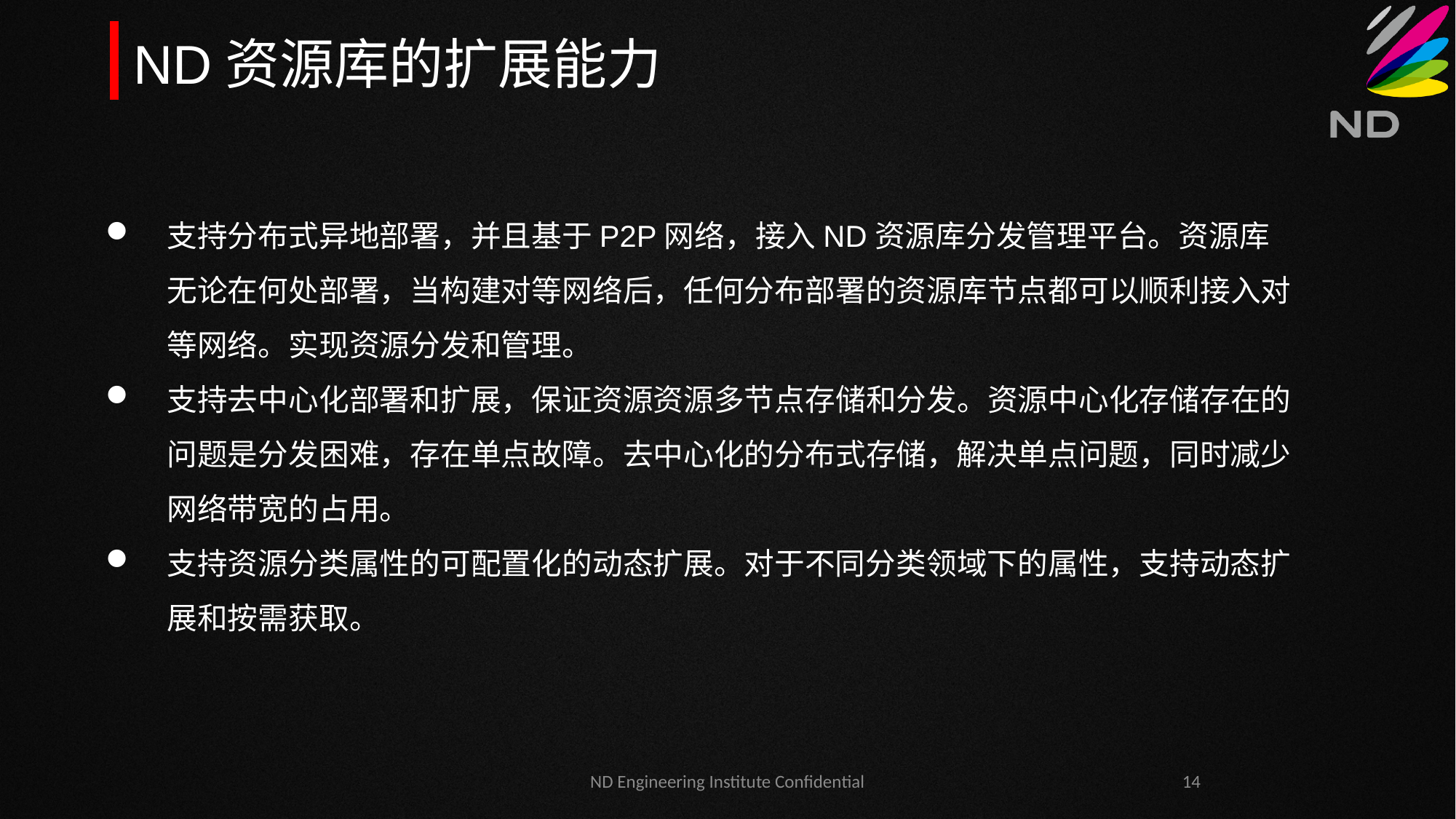

ND资源库的扩展能力
支持分布式异地部署，并且基于P2P网络，接入ND资源库分发管理平台。资源库无论在何处部署，当构建对等网络后，任何分布部署的资源库节点都可以顺利接入对等网络。实现资源分发和管理。
支持去中心化部署和扩展，保证资源资源多节点存储和分发。资源中心化存储存在的问题是分发困难，存在单点故障。去中心化的分布式存储，解决单点问题，同时减少网络带宽的占用。
支持资源分类属性的可配置化的动态扩展。对于不同分类领域下的属性，支持动态扩展和按需获取。

ND Engineering Institute Confidential
14